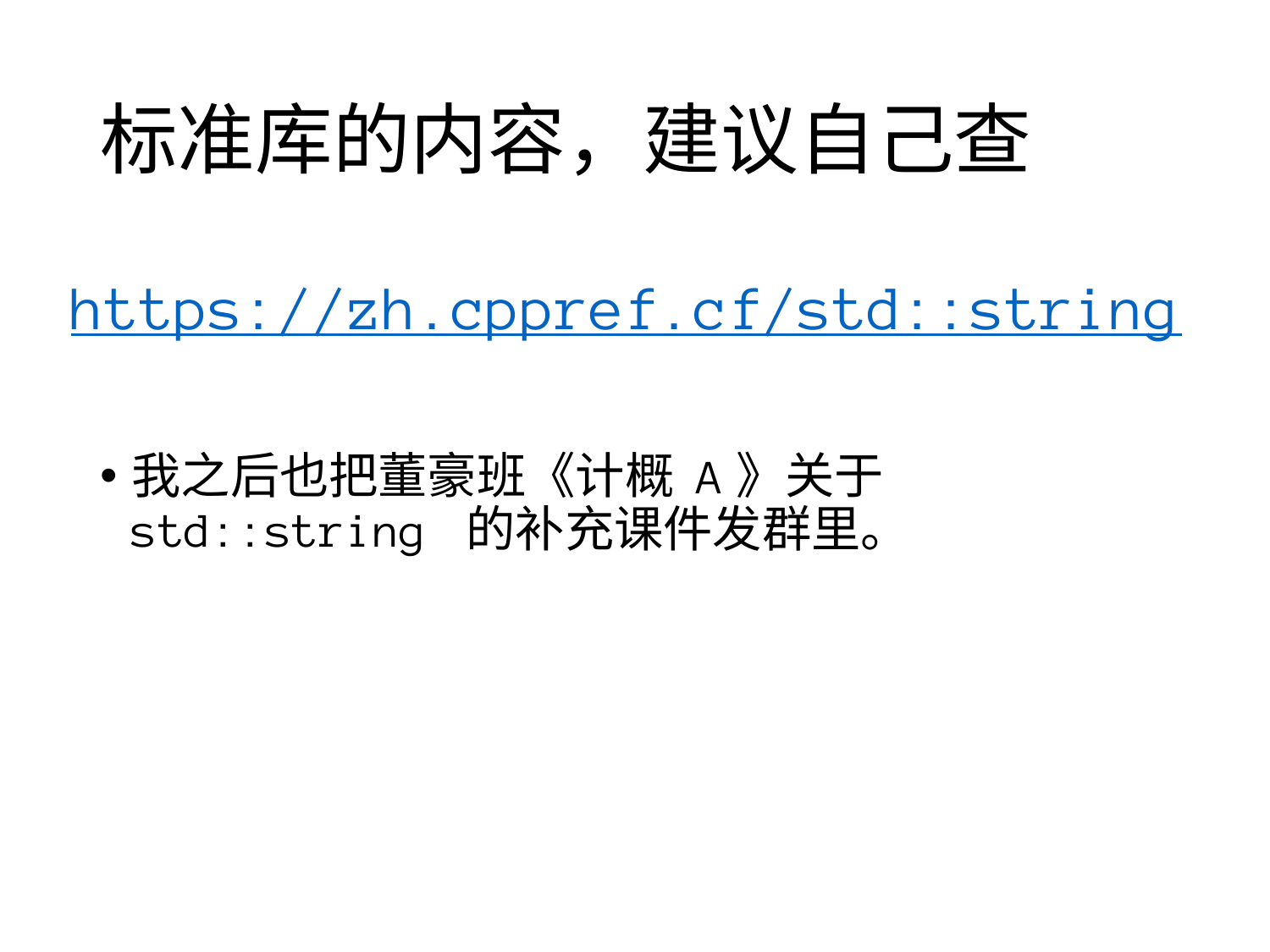

# 标准库的内容，建议自己查
https://zh.cppref.cf/std::string
我之后也把董豪班《计概 A》关于 std::string 的补充课件发群里。